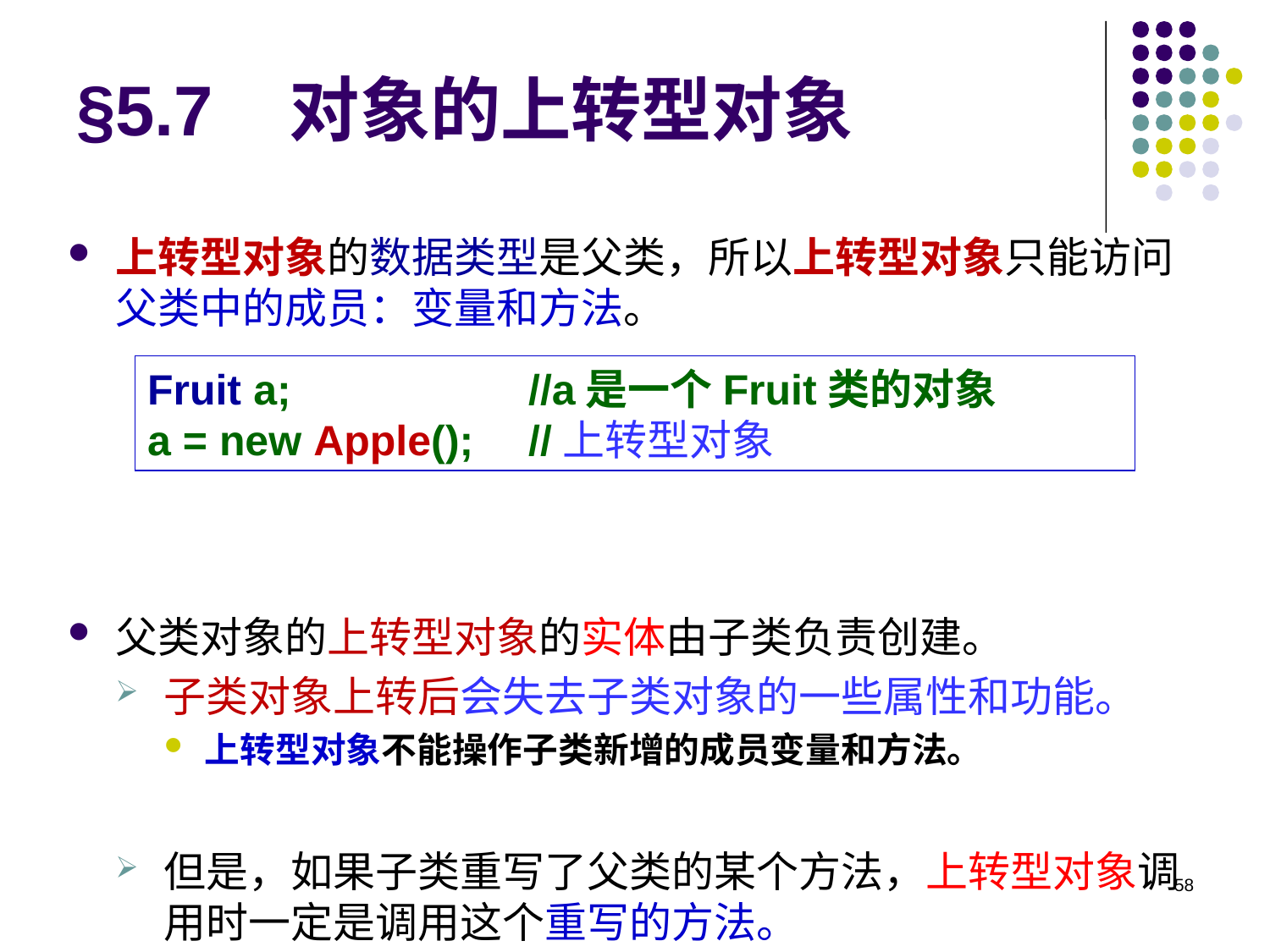

# §5.7   对象的上转型对象
上转型对象的数据类型是父类，所以上转型对象只能访问父类中的成员：变量和方法。

父类对象的上转型对象的实体由子类负责创建。
子类对象上转后会失去子类对象的一些属性和功能。
上转型对象不能操作子类新增的成员变量和方法。

但是，如果子类重写了父类的某个方法，上转型对象调用时一定是调用这个重写的方法。

Fruit a;		//a是一个Fruit类的对象
a = new Apple(); 	//上转型对象
58